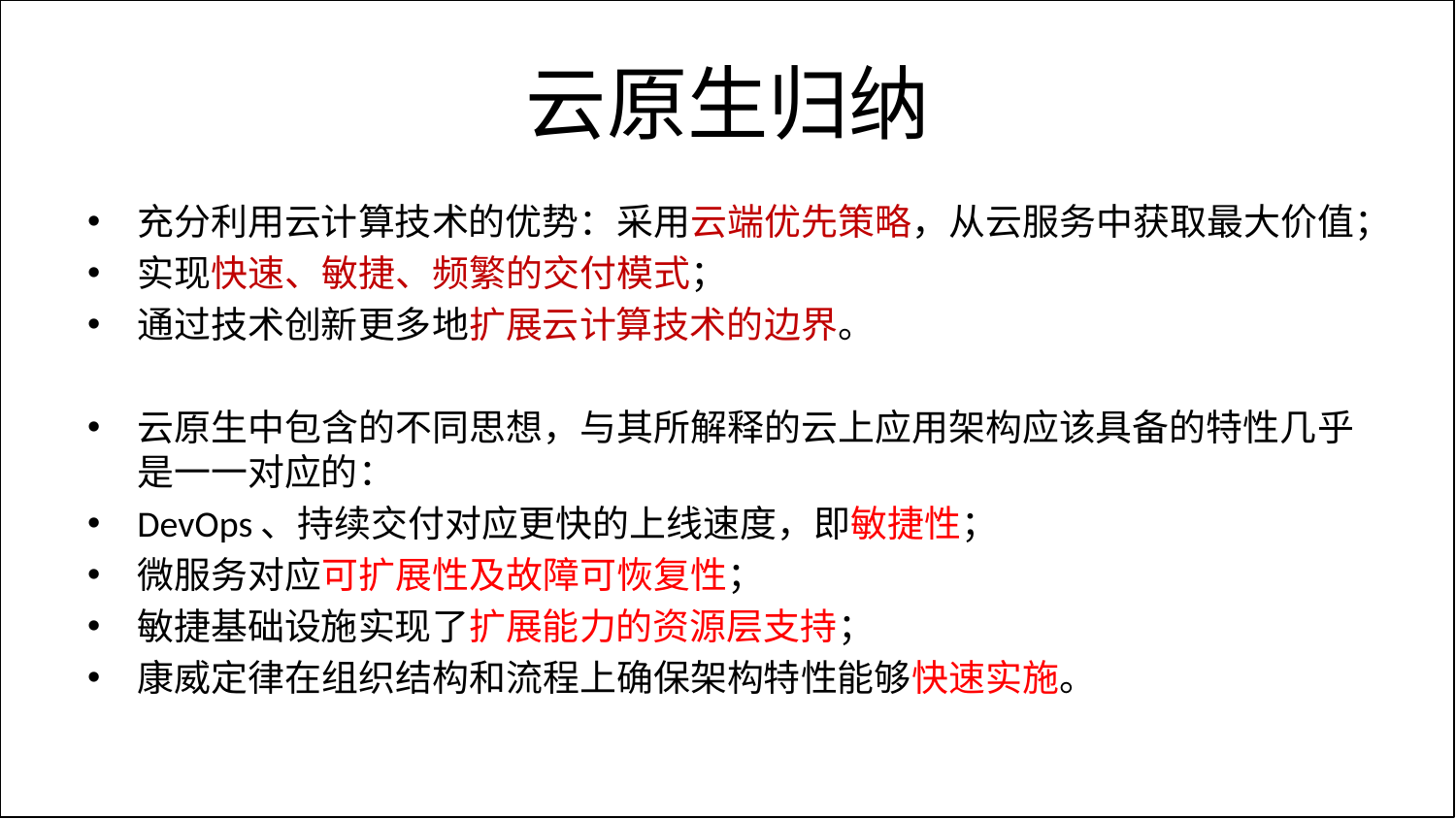

# 云原生归纳
充分利用云计算技术的优势：采用云端优先策略，从云服务中获取最大价值；
实现快速、敏捷、频繁的交付模式；
通过技术创新更多地扩展云计算技术的边界。

云原生中包含的不同思想，与其所解释的云上应用架构应该具备的特性几乎是一一对应的：
DevOps、持续交付对应更快的上线速度，即敏捷性；
微服务对应可扩展性及故障可恢复性；
敏捷基础设施实现了扩展能力的资源层支持；
康威定律在组织结构和流程上确保架构特性能够快速实施。